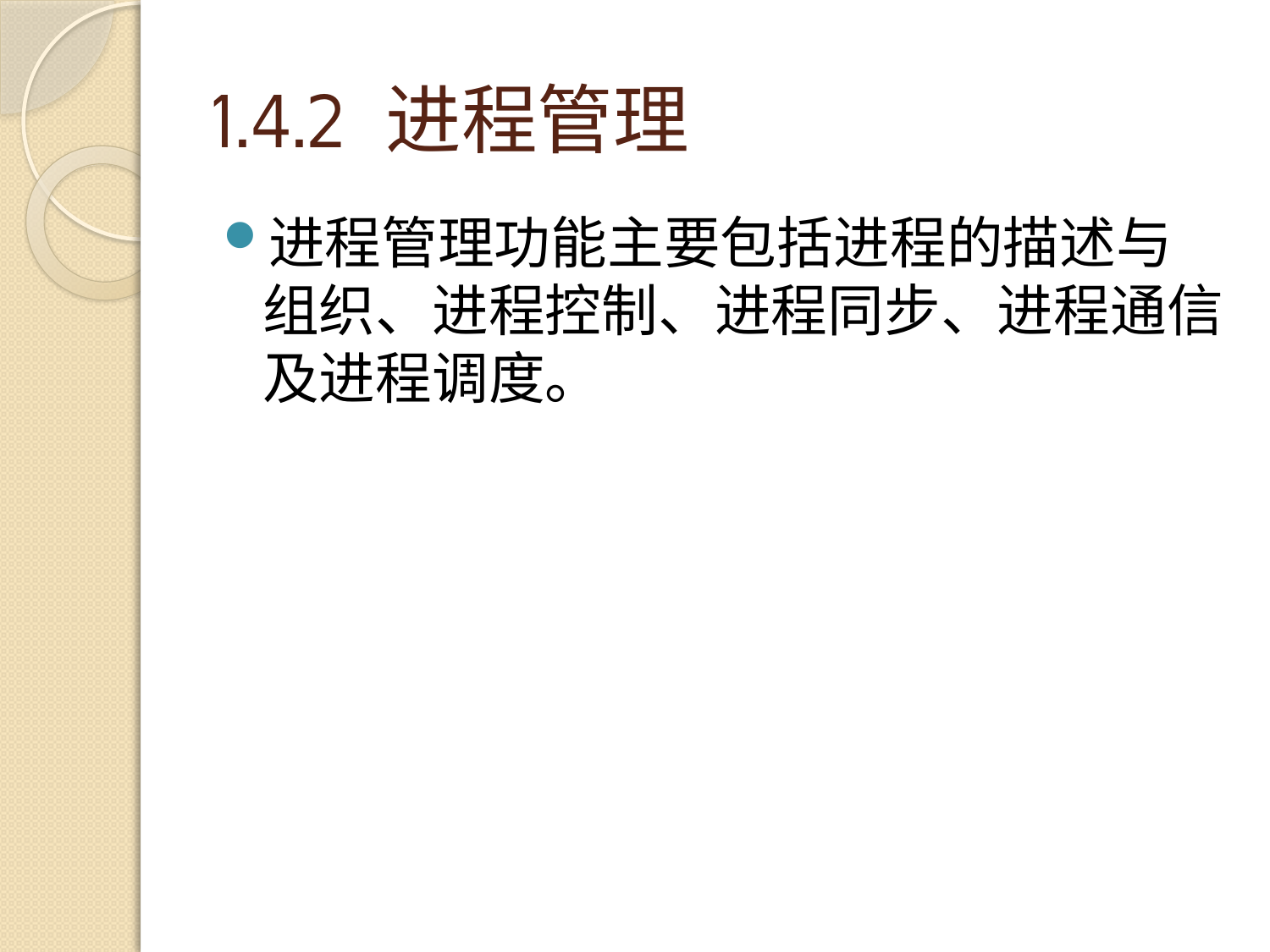

# 1.4.2 进程管理
进程管理功能主要包括进程的描述与组织、进程控制、进程同步、进程通信及进程调度。